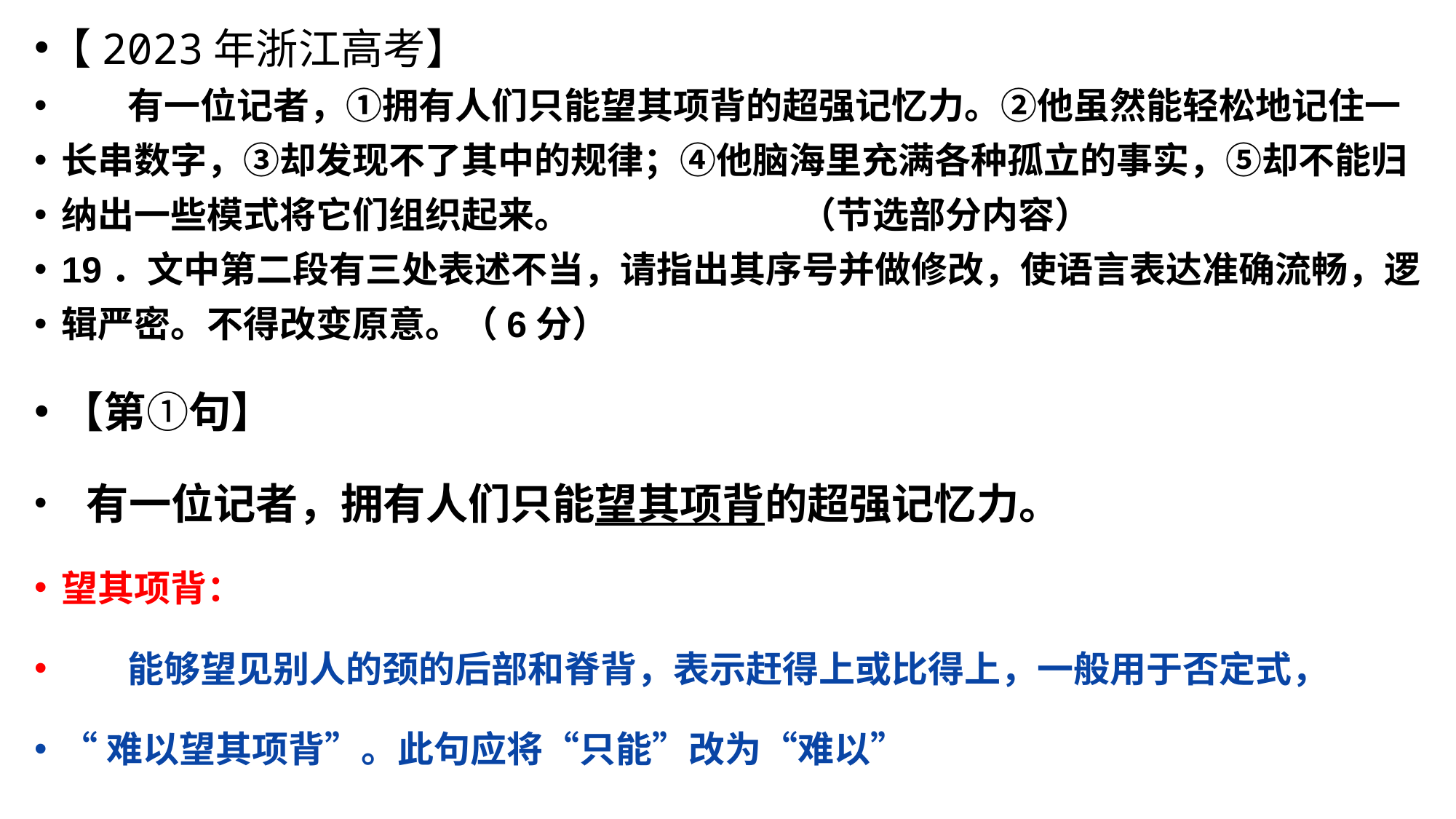

【2023年浙江高考】
       有一位记者，①拥有人们只能望其项背的超强记忆力。②他虽然能轻松地记住一
长串数字，③却发现不了其中的规律；④他脑海里充满各种孤立的事实，⑤却不能归
纳出一些模式将它们组织起来。                            （节选部分内容）
19．文中第二段有三处表述不当，请指出其序号并做修改，使语言表达准确流畅，逻
辑严密。不得改变原意。（6分）
【第①句】
  有一位记者，拥有人们只能望其项背的超强记忆力。
望其项背：
       能够望见别人的颈的后部和脊背，表示赶得上或比得上，一般用于否定式，
“难以望其项背”。此句应将“只能”改为“难以”